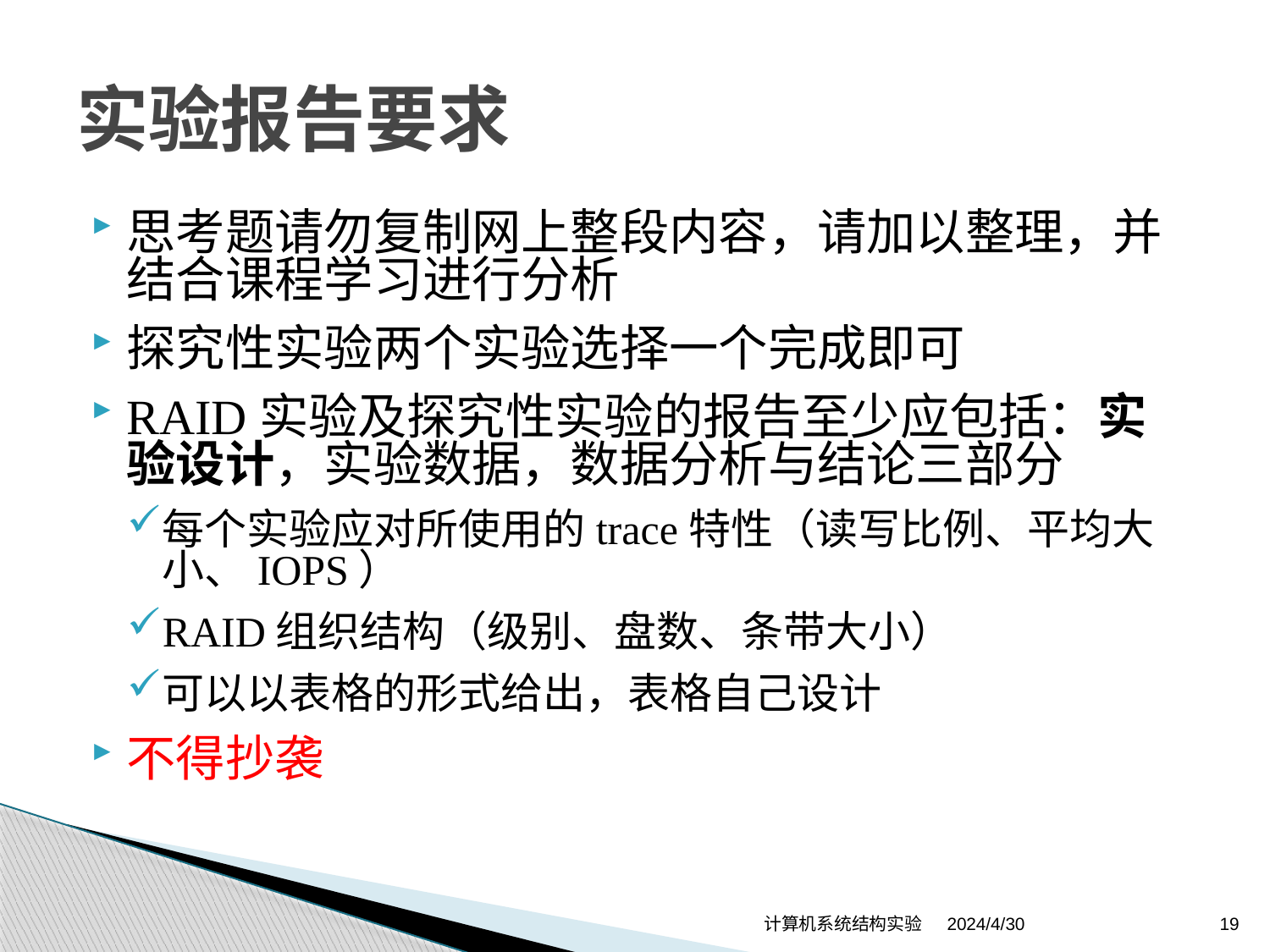

# 实验报告要求
思考题请勿复制网上整段内容，请加以整理，并结合课程学习进行分析
探究性实验两个实验选择一个完成即可
RAID实验及探究性实验的报告至少应包括：实验设计，实验数据，数据分析与结论三部分
每个实验应对所使用的trace特性（读写比例、平均大小、IOPS）
RAID组织结构（级别、盘数、条带大小）
可以以表格的形式给出，表格自己设计
不得抄袭
计算机系统结构实验
2024/4/30
19